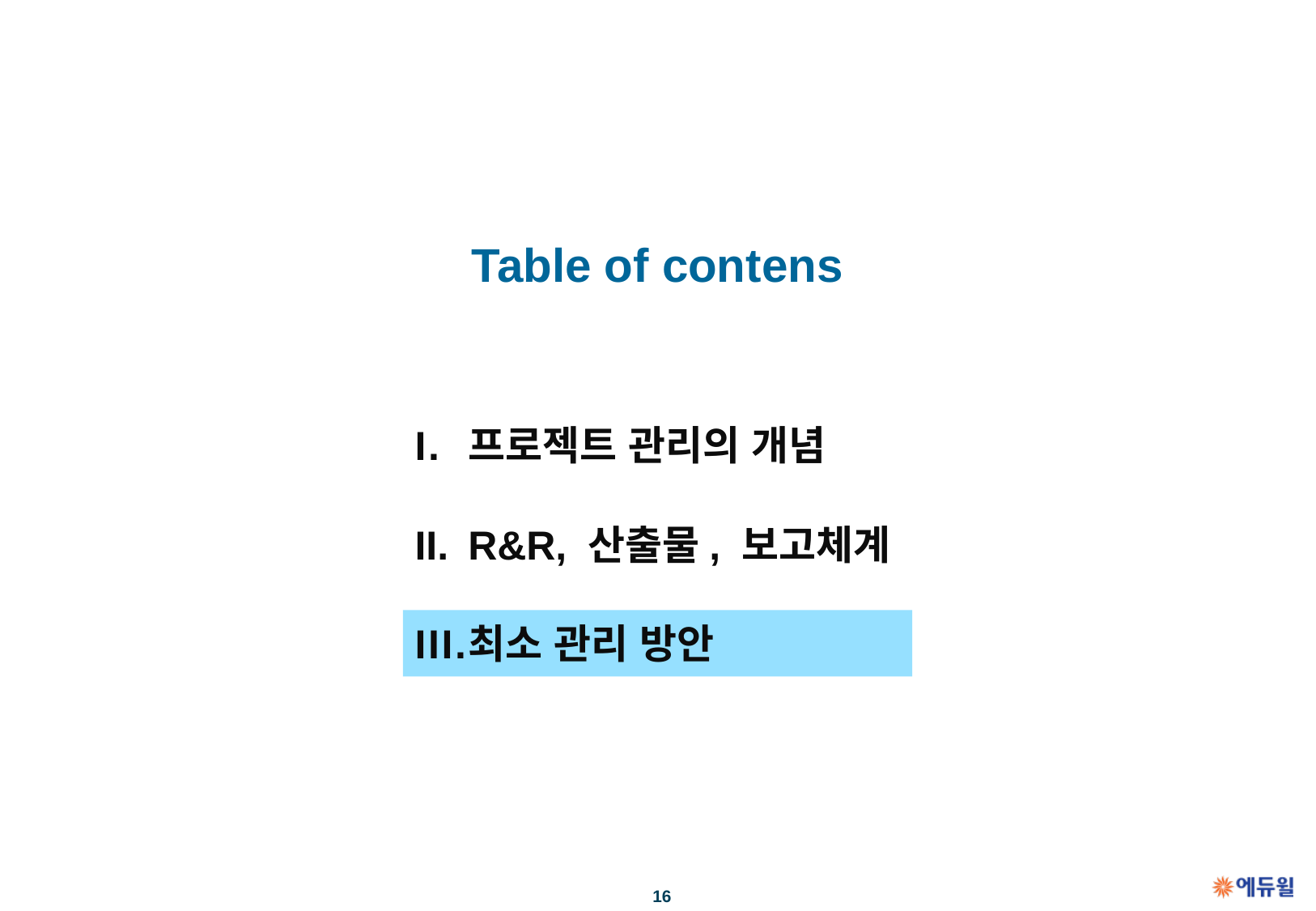

# Table of contens
프로젝트 관리의 개념
R&R, 산출물, 보고체계
최소 관리 방안